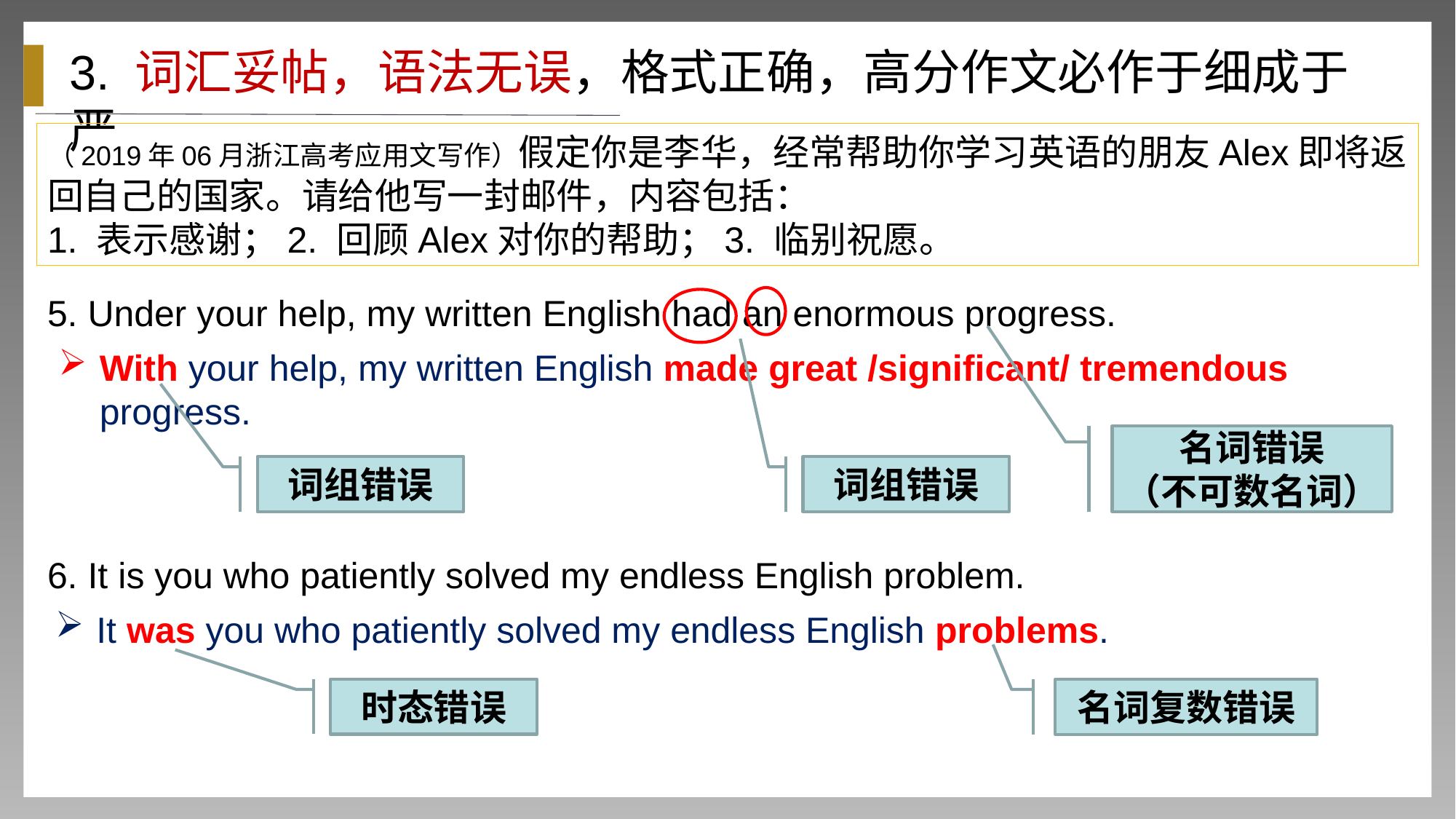

3. 词汇妥帖，语法无误，格式正确，高分作文必作于细成于严
（2019年06月浙江高考应用文写作）假定你是李华，经常帮助你学习英语的朋友Alex即将返回自己的国家。请给他写一封邮件，内容包括：
1. 表示感谢；2. 回顾Alex对你的帮助；3. 临别祝愿。
5. Under your help, my written English had an enormous progress.

6. It is you who patiently solved my endless English problem.

With your help, my written English made great /significant/ tremendous progress.
名词错误
（不可数名词）
词组错误
词组错误
It was you who patiently solved my endless English problems.
时态错误
名词复数错误